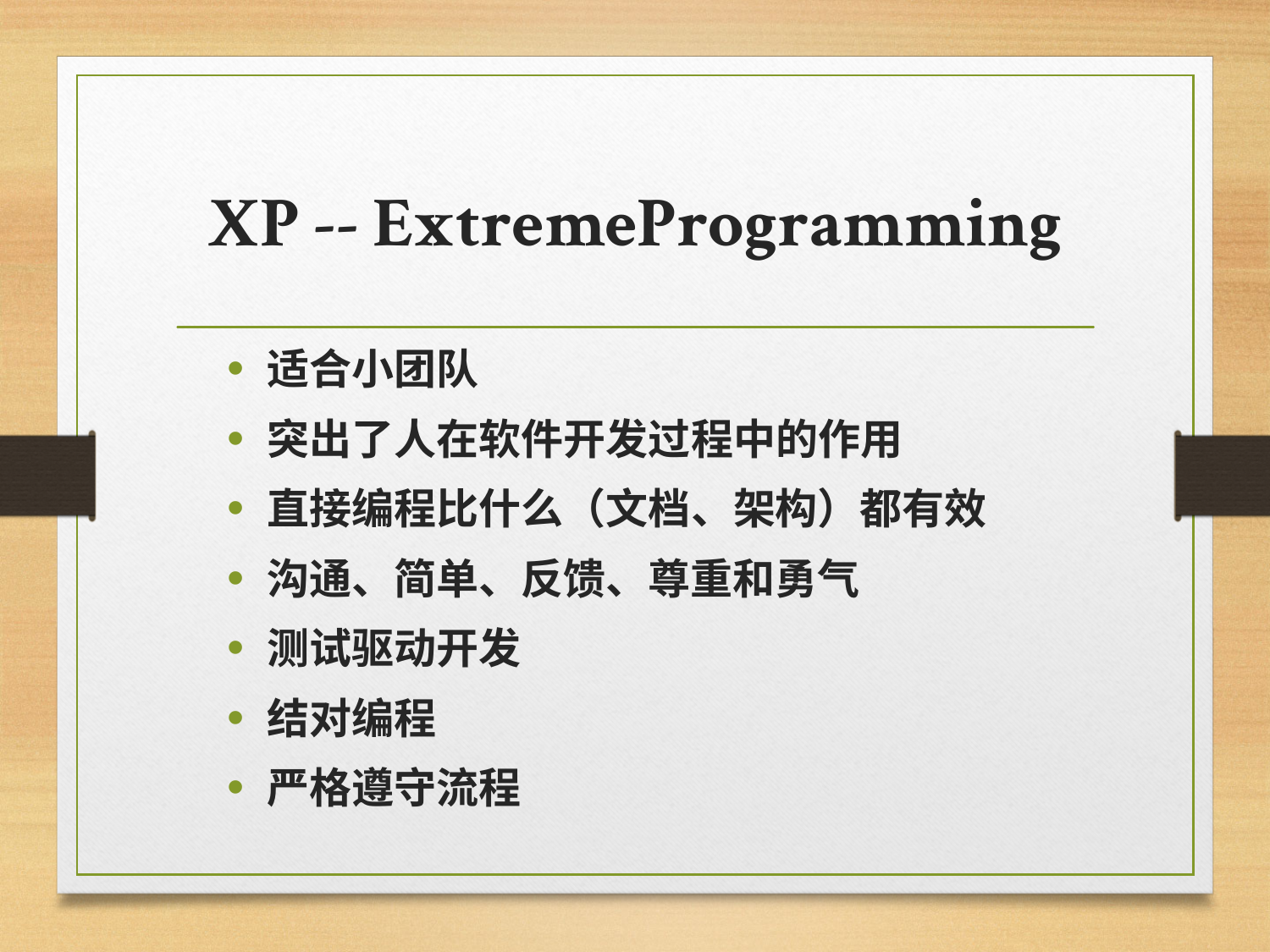

# XP -- ExtremeProgramming
适合小团队
突出了人在软件开发过程中的作用
直接编程比什么（文档、架构）都有效
沟通、简单、反馈、尊重和勇气
测试驱动开发
结对编程
严格遵守流程